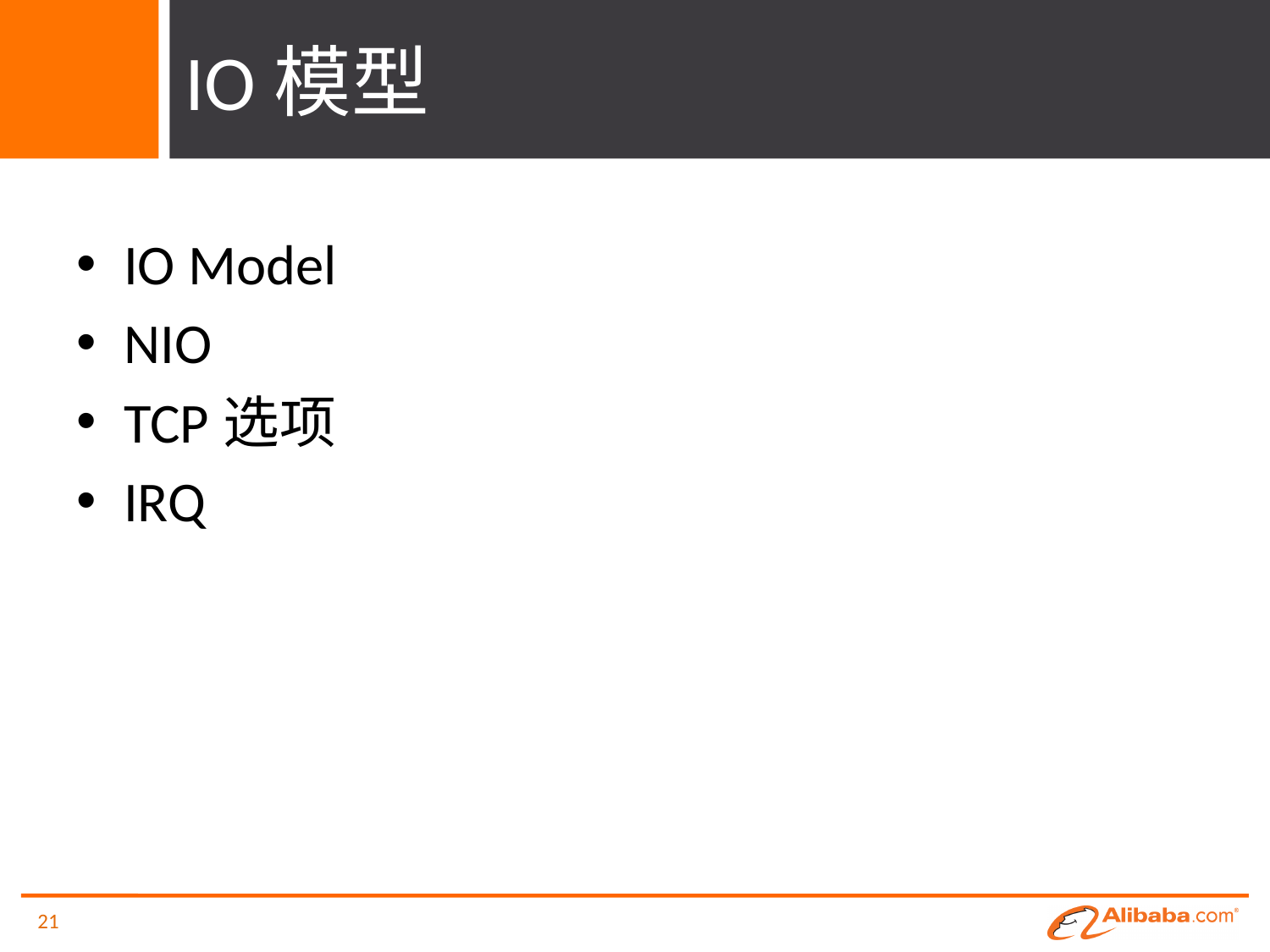

# IO模型
IO Model
NIO
TCP选项
IRQ
21